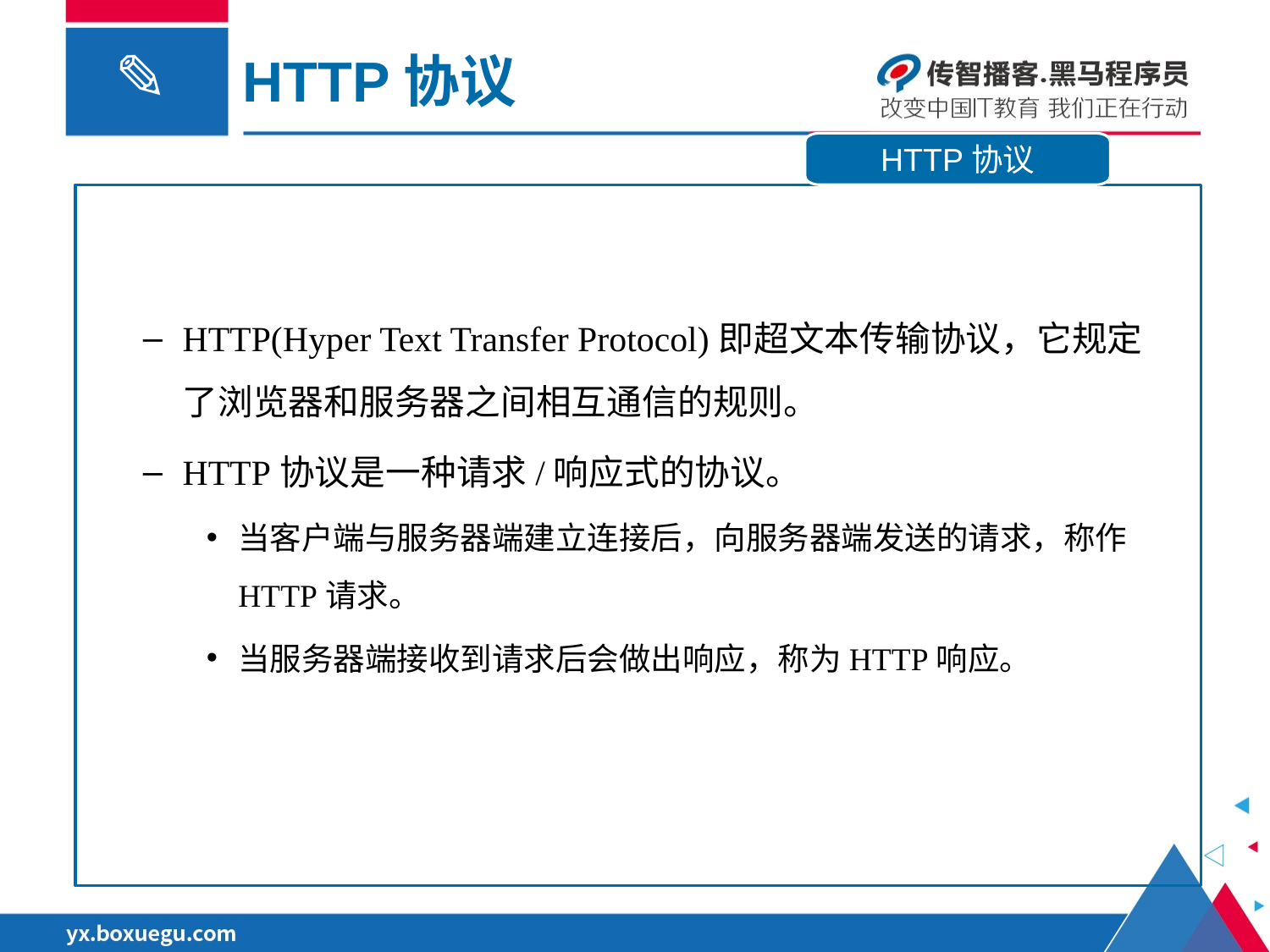

HTTP协议
HTTP协议

HTTP(Hyper Text Transfer Protocol)即超文本传输协议，它规定了浏览器和服务器之间相互通信的规则。
HTTP协议是一种请求/响应式的协议。
当客户端与服务器端建立连接后，向服务器端发送的请求，称作HTTP请求。
当服务器端接收到请求后会做出响应，称为HTTP响应。